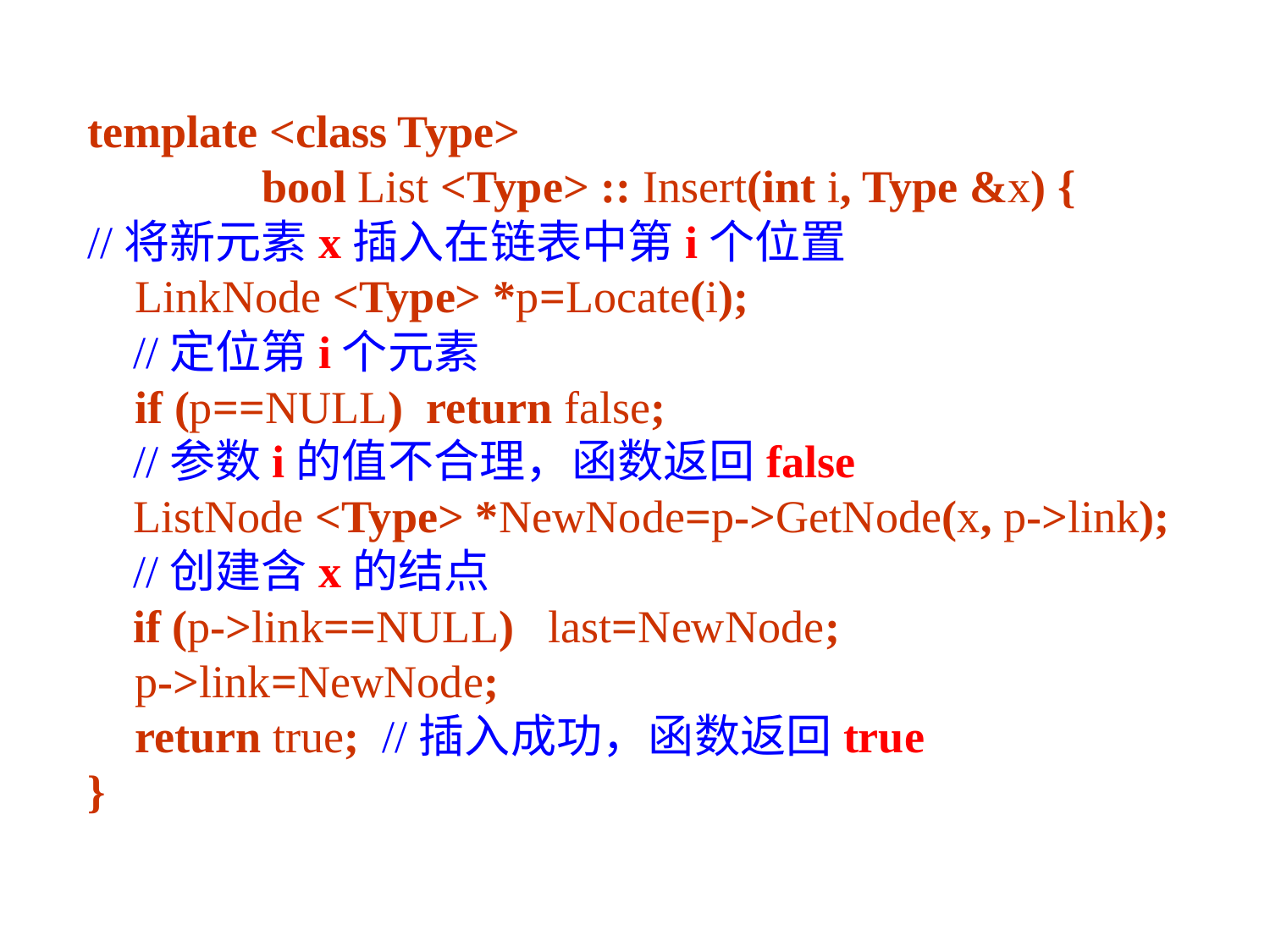

template <class Type>
		bool List <Type> :: Insert(int i, Type &x) {
//将新元素x插入在链表中第i个位置
 	LinkNode <Type> *p=Locate(i);
    //定位第i个元素
	if (p==NULL)  return false;
    //参数i的值不合理，函数返回false
    ListNode <Type> *NewNode=p->GetNode(x, p->link);
    //创建含x的结点
    if (p->link==NULL)   last=NewNode;
	p->link=NewNode;
	return true;  //插入成功，函数返回true
}
166